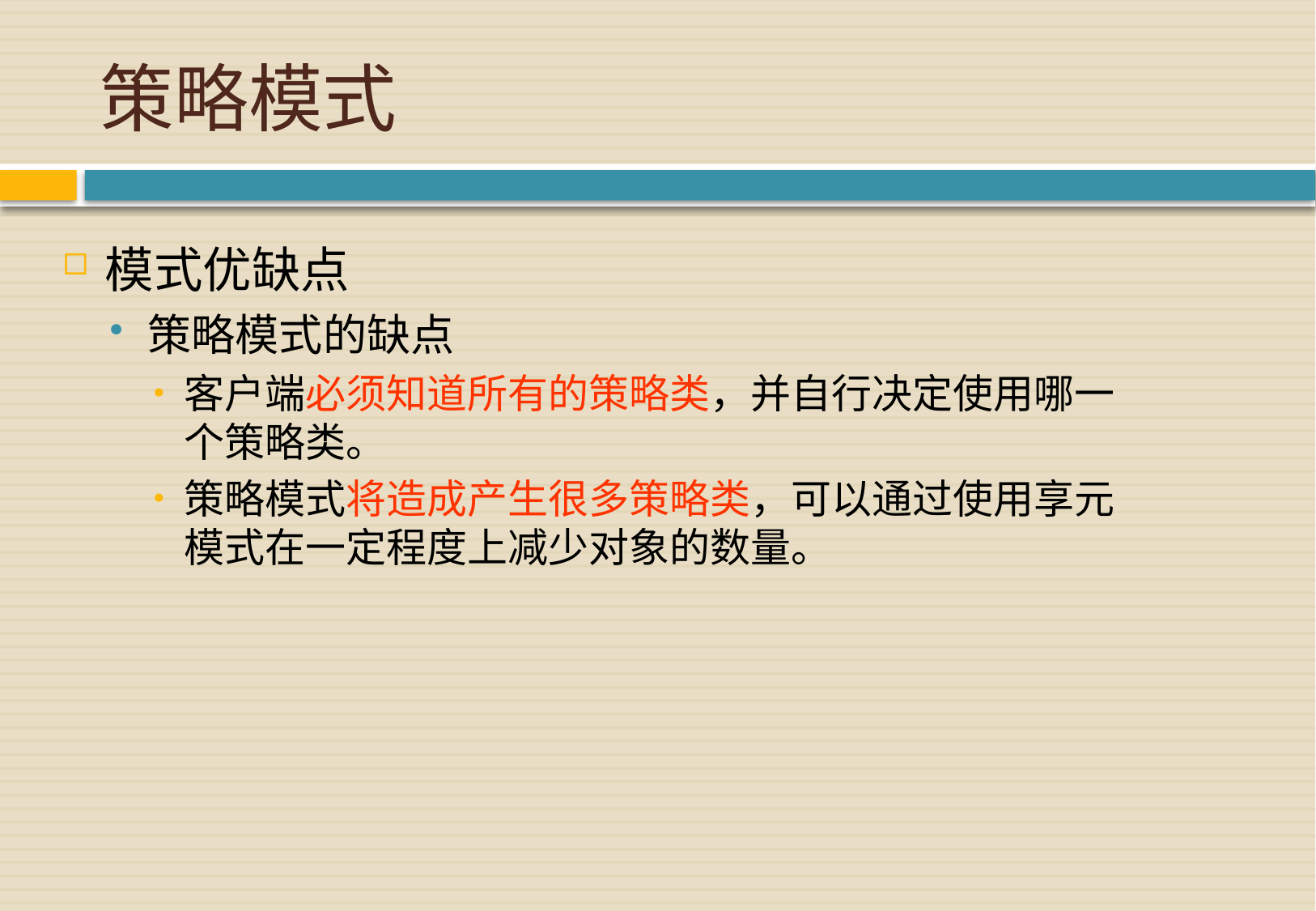

# 策略模式
模式优缺点
策略模式的缺点
客户端必须知道所有的策略类，并自行决定使用哪一个策略类。
策略模式将造成产生很多策略类，可以通过使用享元模式在一定程度上减少对象的数量。